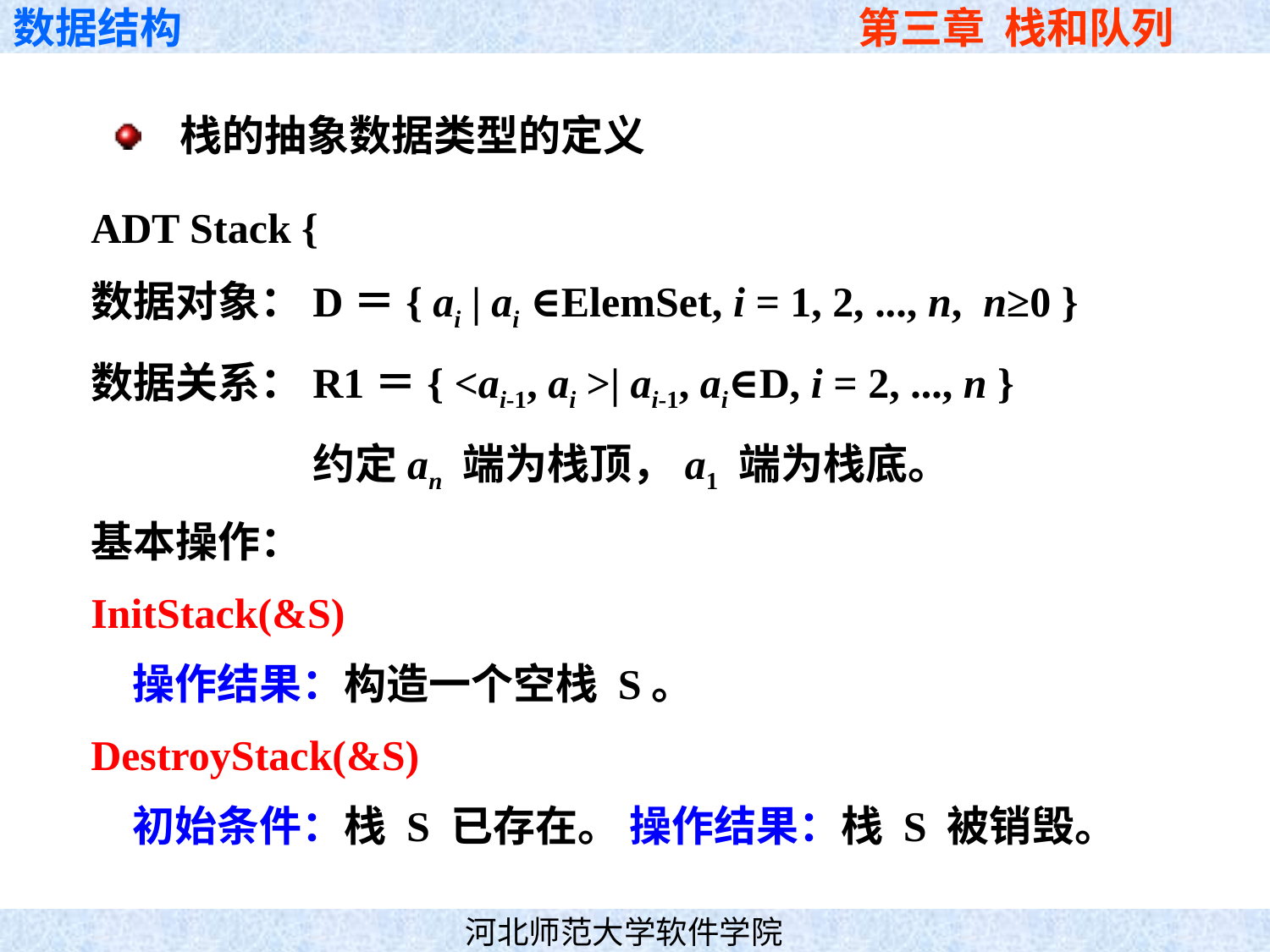

栈的抽象数据类型的定义
ADT Stack {
数据对象：D＝{ ai | ai ∈ElemSet, i = 1, 2, ..., n,  n≥0 }
数据关系：R1＝{ <ai-1, ai >| ai-1, ai∈D, i = 2, ..., n }
                    约定an 端为栈顶，a1 端为栈底。
基本操作：
InitStack(&S)
   操作结果：构造一个空栈 S。
DestroyStack(&S)
   初始条件：栈 S 已存在。 操作结果：栈 S 被销毁。